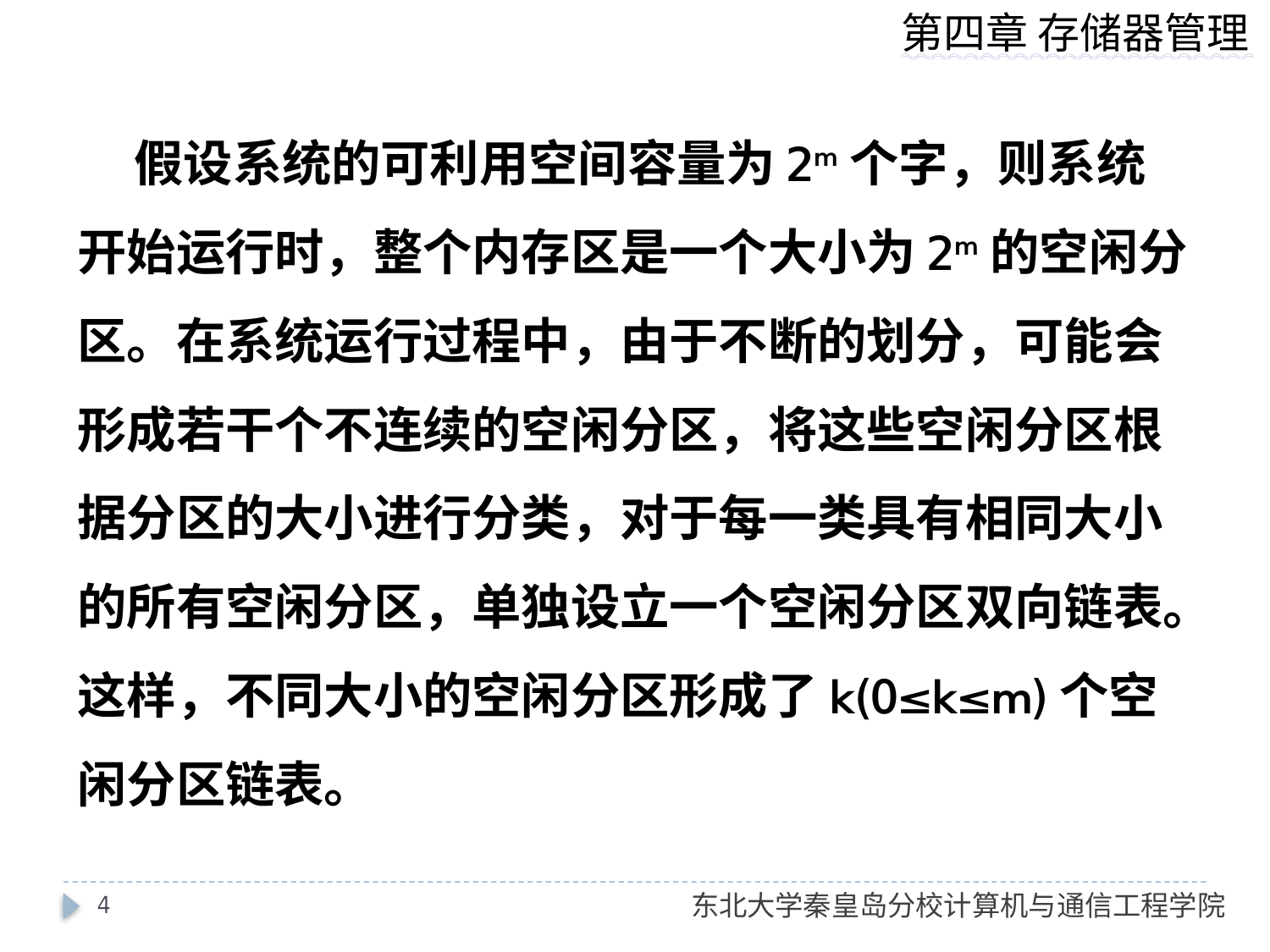

假设系统的可利用空间容量为2m个字，则系统开始运行时，整个内存区是一个大小为2m的空闲分区。在系统运行过程中，由于不断的划分，可能会形成若干个不连续的空闲分区，将这些空闲分区根据分区的大小进行分类，对于每一类具有相同大小的所有空闲分区，单独设立一个空闲分区双向链表。这样，不同大小的空闲分区形成了k(0≤k≤m)个空闲分区链表。
4